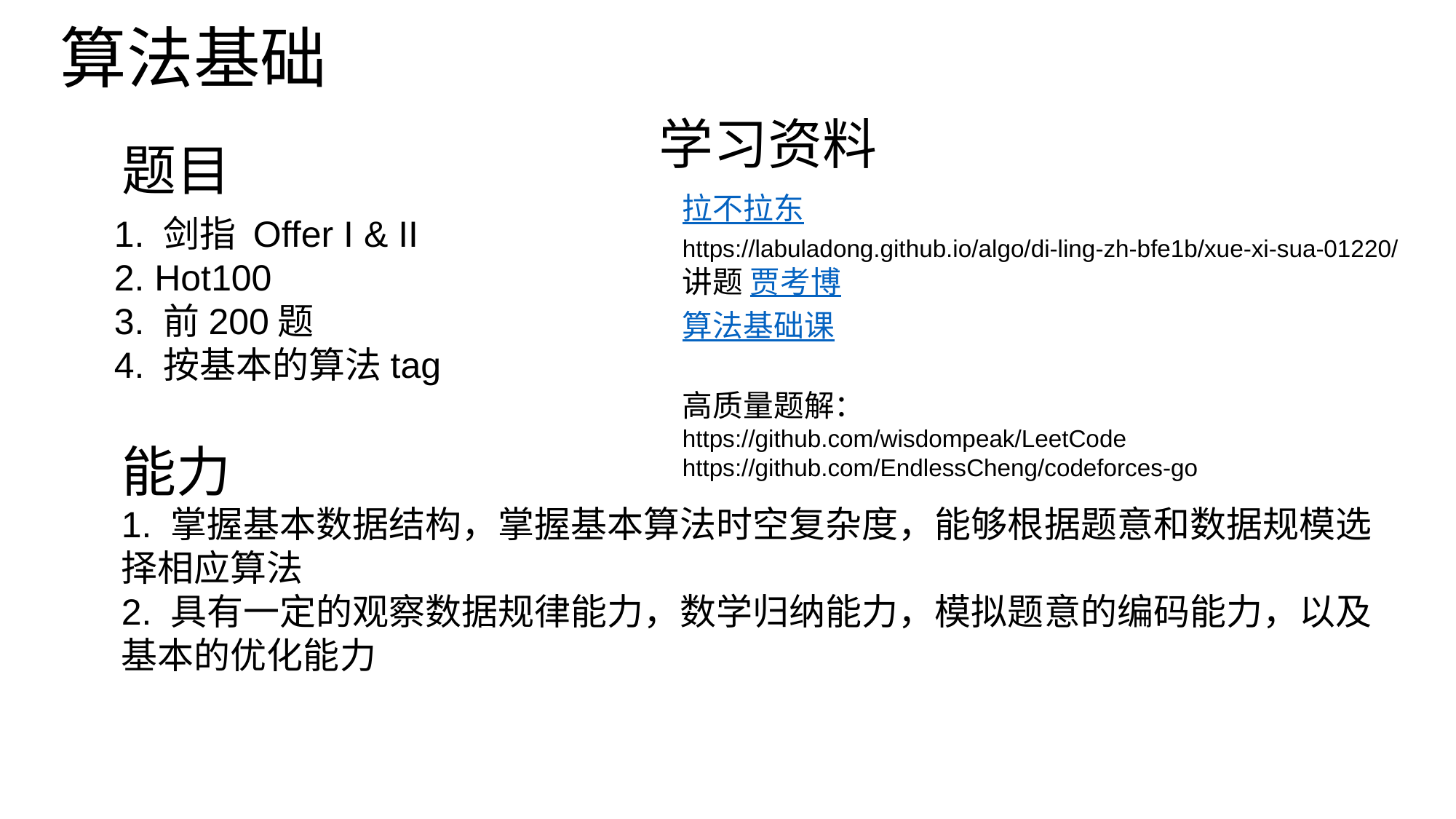

算法基础
学习资料
题目
拉不拉东
https://labuladong.github.io/algo/di-ling-zh-bfe1b/xue-xi-sua-01220/
讲题 贾考博
算法基础课
高质量题解：
https://github.com/wisdompeak/LeetCode
https://github.com/EndlessCheng/codeforces-go
1. 剑指 Offer I & II
2. Hot100
3. 前200题
4. 按基本的算法tag

能力
1. 掌握基本数据结构，掌握基本算法时空复杂度，能够根据题意和数据规模选择相应算法
2. 具有一定的观察数据规律能力，数学归纳能力，模拟题意的编码能力，以及基本的优化能力